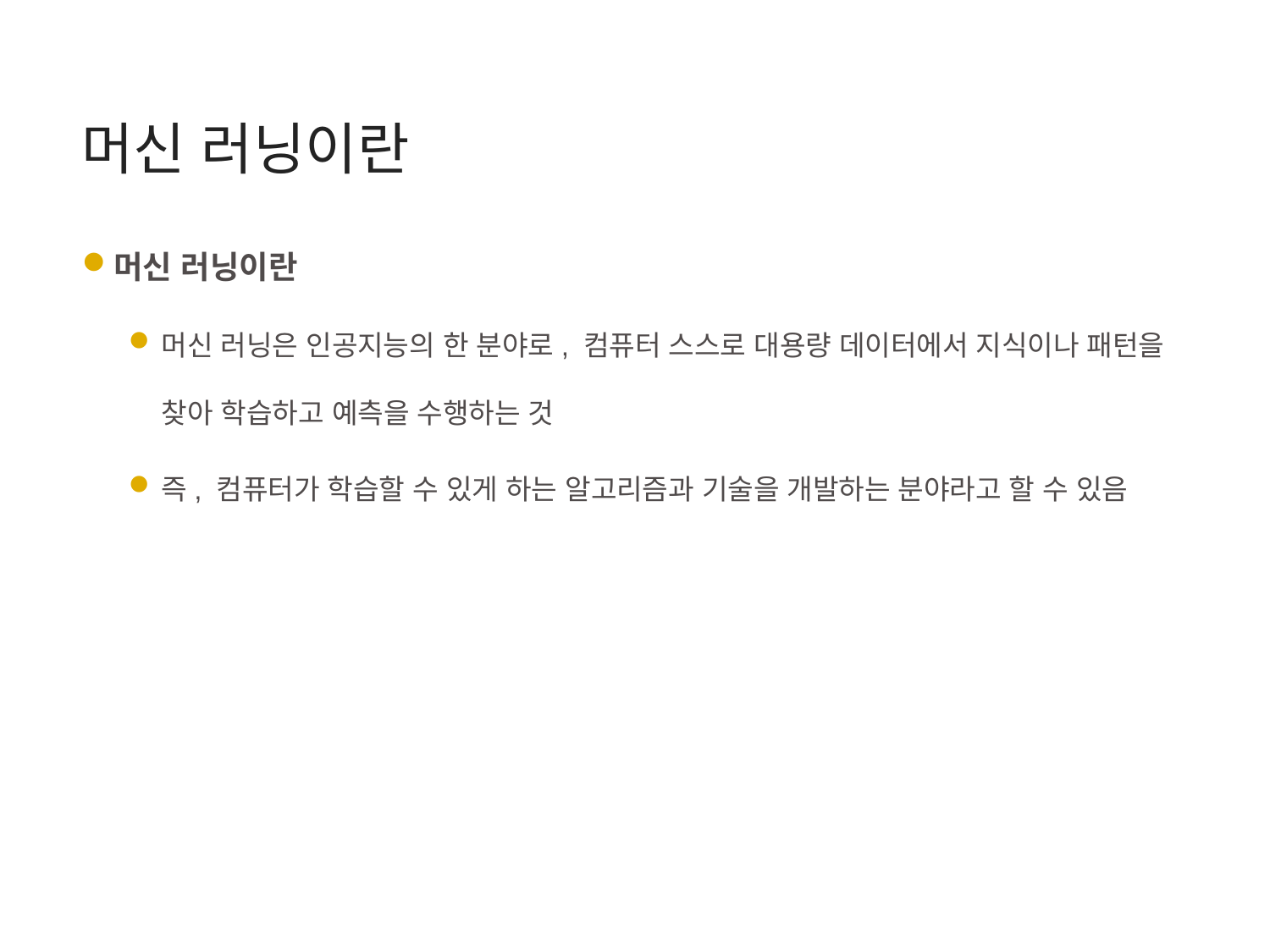

# 머신 러닝이란
머신 러닝이란
머신 러닝은 인공지능의 한 분야로, 컴퓨터 스스로 대용량 데이터에서 지식이나 패턴을 찾아 학습하고 예측을 수행하는 것
즉, 컴퓨터가 학습할 수 있게 하는 알고리즘과 기술을 개발하는 분야라고 할 수 있음